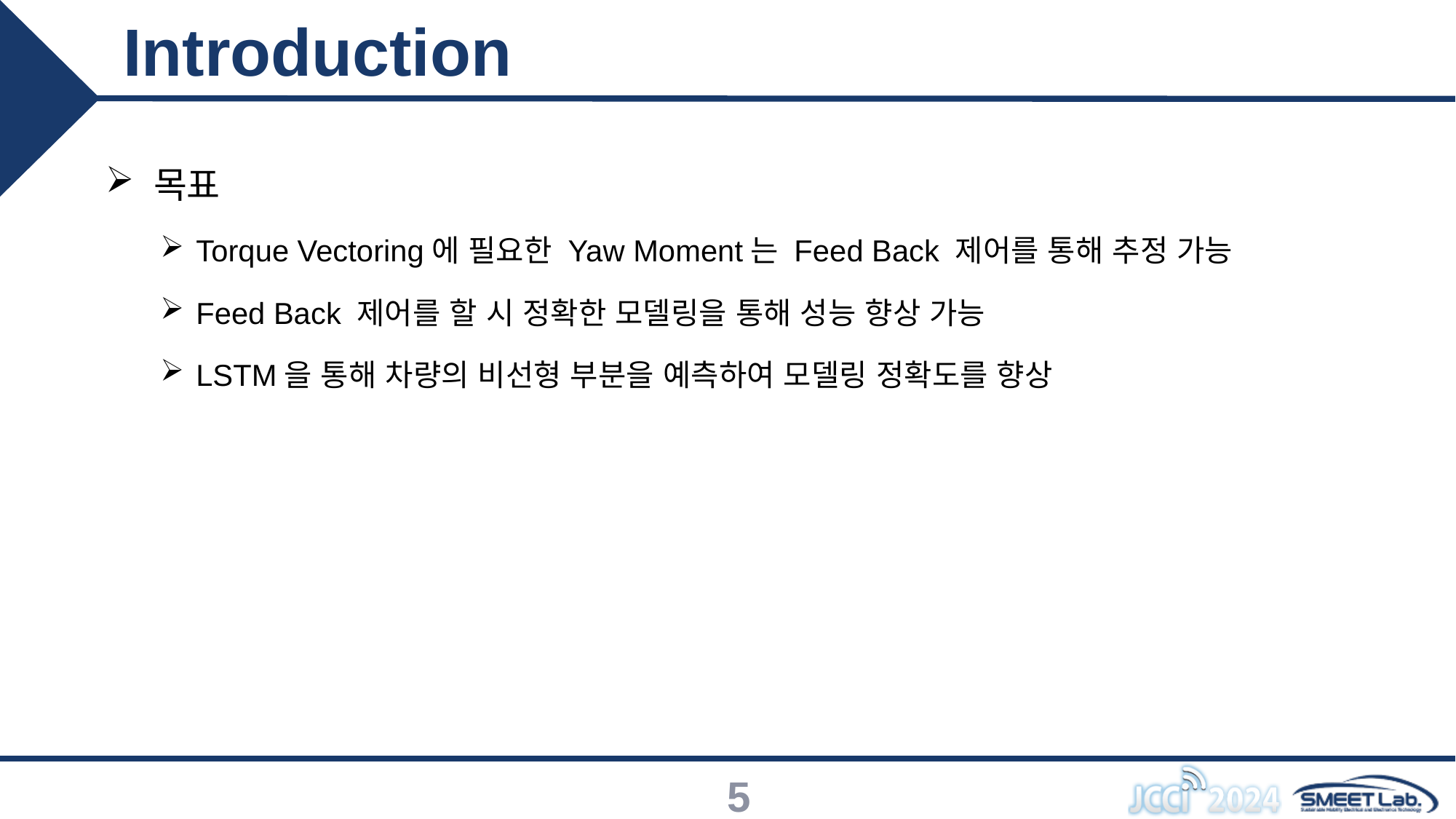

# Introduction
 목표
 Torque Vectoring에 필요한 Yaw Moment는 Feed Back 제어를 통해 추정 가능
 Feed Back 제어를 할 시 정확한 모델링을 통해 성능 향상 가능
 LSTM을 통해 차량의 비선형 부분을 예측하여 모델링 정확도를 향상
5
Control